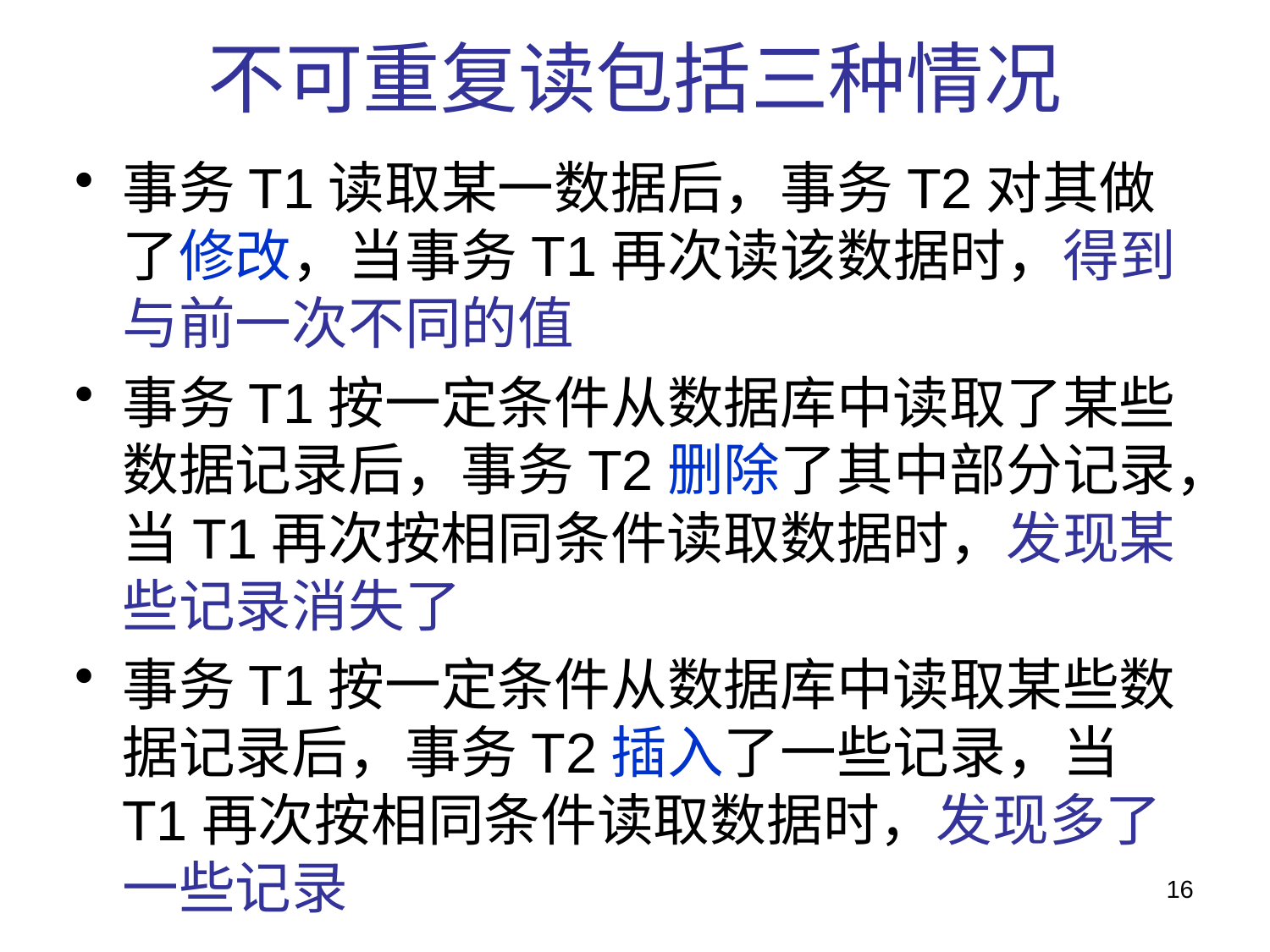

# 不可重复读包括三种情况
事务T1读取某一数据后，事务T2对其做了修改，当事务T1再次读该数据时，得到与前一次不同的值
事务T1按一定条件从数据库中读取了某些数据记录后，事务T2删除了其中部分记录，当T1再次按相同条件读取数据时，发现某些记录消失了
事务T1按一定条件从数据库中读取某些数据记录后，事务T2插入了一些记录，当T1再次按相同条件读取数据时，发现多了一些记录
16